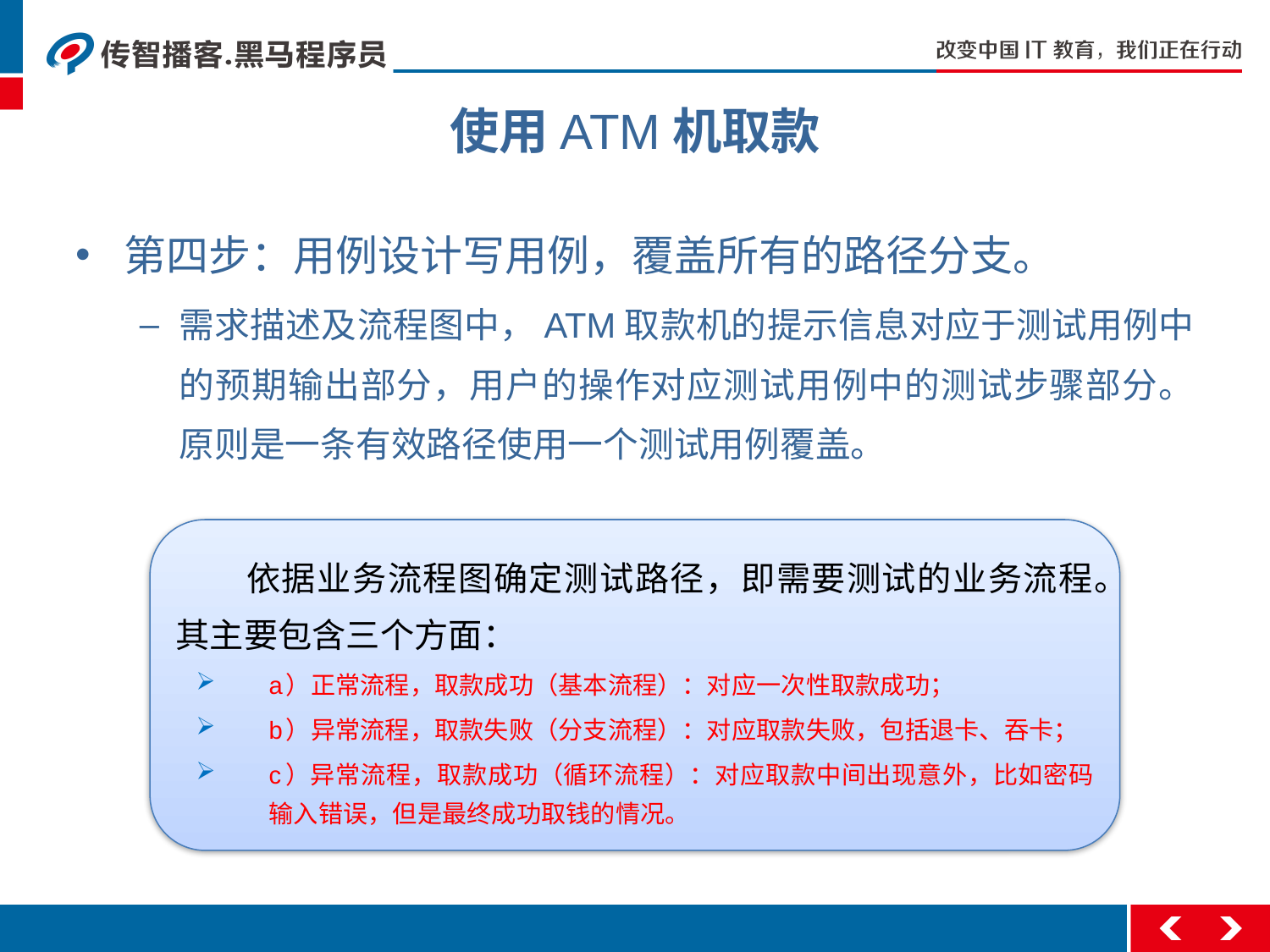

# 使用ATM机取款
第四步：用例设计写用例，覆盖所有的路径分支。
需求描述及流程图中，ATM取款机的提示信息对应于测试用例中的预期输出部分，用户的操作对应测试用例中的测试步骤部分。原则是一条有效路径使用一个测试用例覆盖。

　　依据业务流程图确定测试路径，即需要测试的业务流程。其主要包含三个方面：
a）正常流程，取款成功（基本流程）：对应一次性取款成功；
b）异常流程，取款失败（分支流程）：对应取款失败，包括退卡、吞卡；
c）异常流程，取款成功（循环流程）：对应取款中间出现意外，比如密码输入错误，但是最终成功取钱的情况。